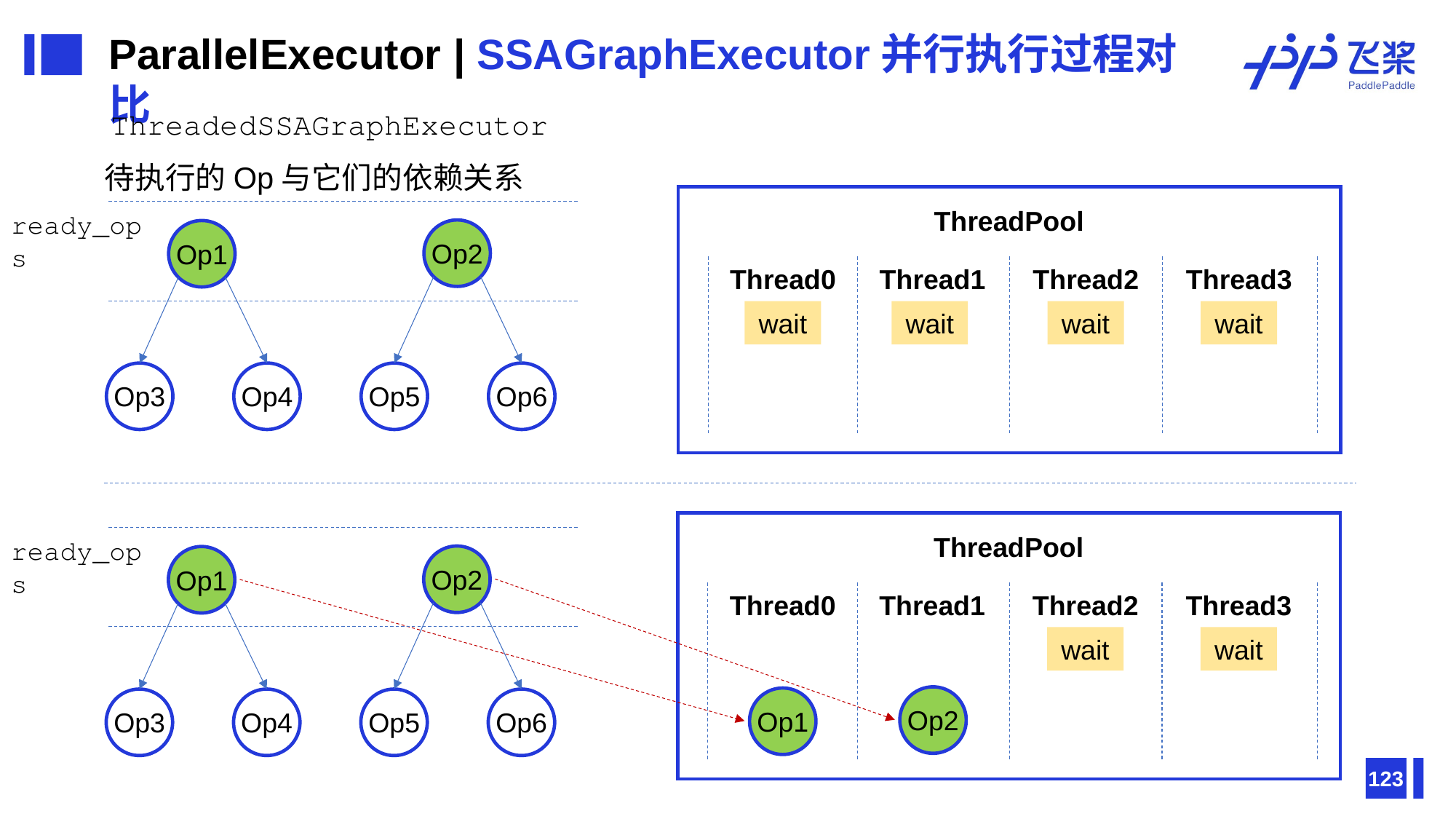

ParallelExecutor | SSAGraphExecutor并行执行过程对比
ThreadedSSAGraphExecutor
待执行的Op与它们的依赖关系

ThreadPool
Thread0
Thread1
Thread2
Thread3
wait
wait
wait
wait
ready_ops

Op2

Op1

Op3

Op4

Op5

Op6

ThreadPool
Thread0
Thread1
Thread2
Thread3
wait
wait
ready_ops

Op2

Op1

Op2

Op1

Op3

Op4

Op5

Op6
123